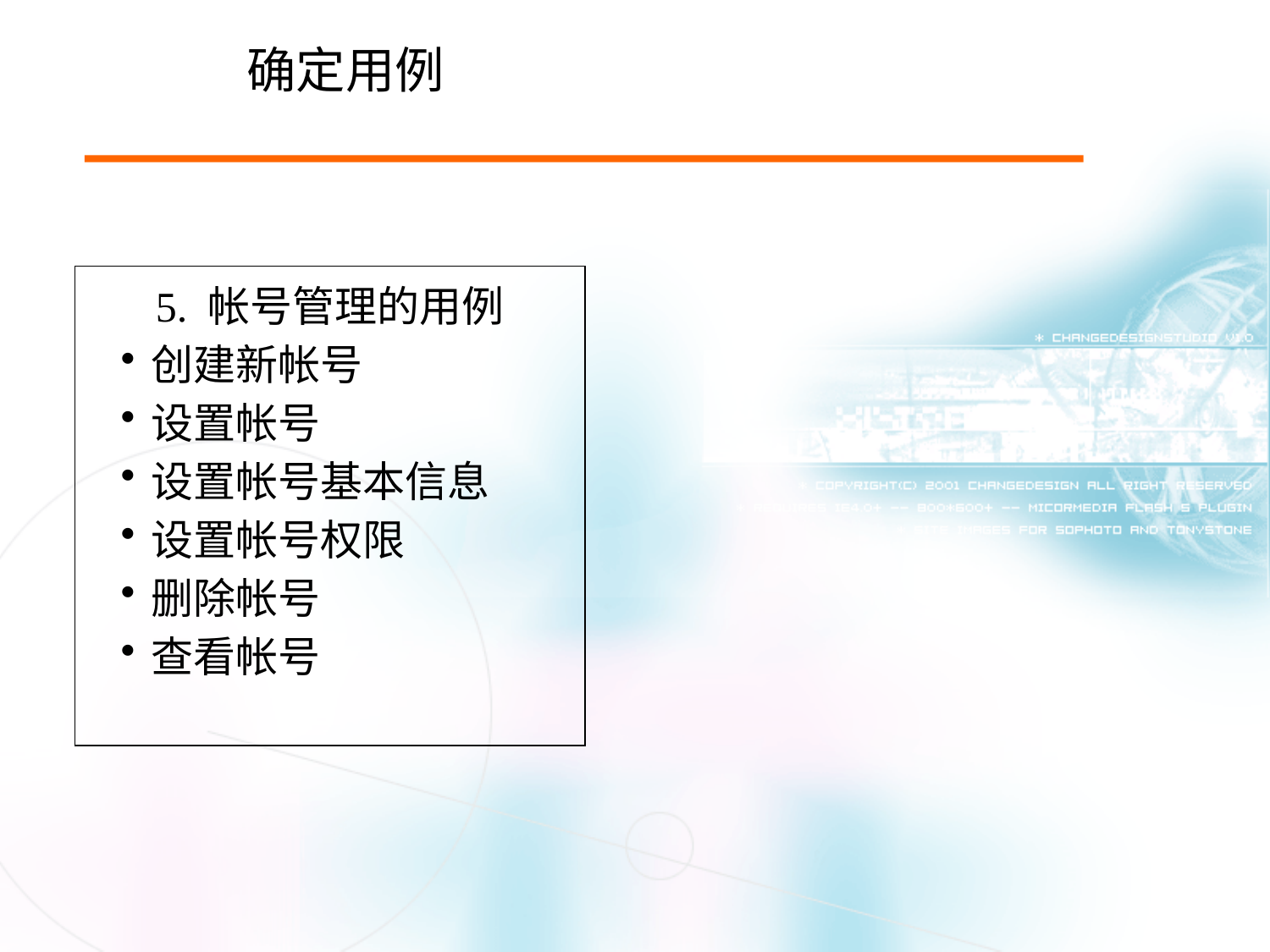

# 确定用例
5. 帐号管理的用例
创建新帐号
设置帐号
设置帐号基本信息
设置帐号权限
删除帐号
查看帐号